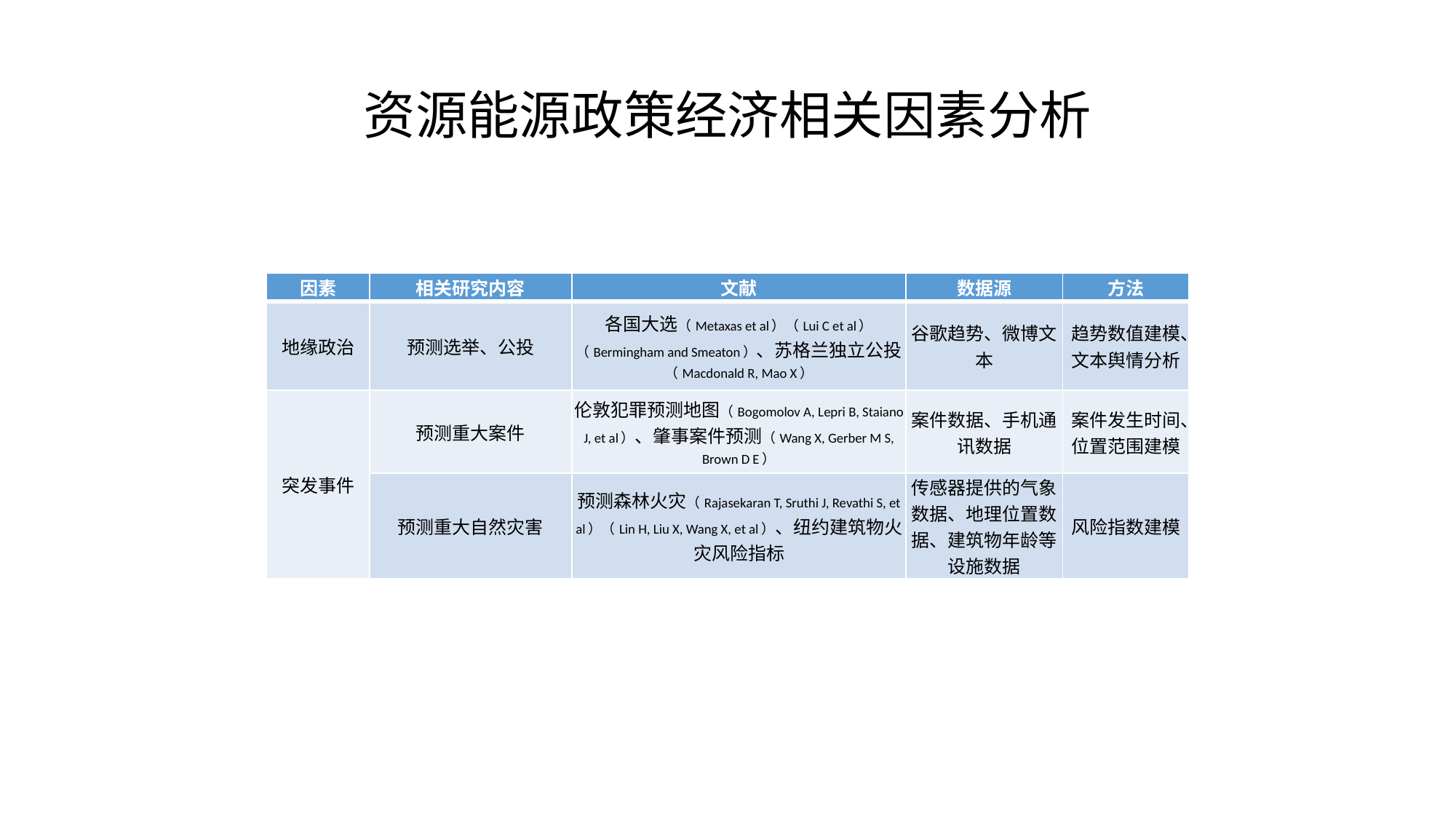

# 资源能源政策经济相关因素分析

| 因素 | 相关研究内容 | 文献 | 数据源 | 方法 |
| --- | --- | --- | --- | --- |
| 地缘政治 | 预测选举、公投 | 各国大选（Metaxas et al）（Lui C et al）（Bermingham and Smeaton）、苏格兰独立公投（Macdonald R, Mao X） | 谷歌趋势、微博文本 | 趋势数值建模、文本舆情分析 |
| 突发事件 | 预测重大案件 | 伦敦犯罪预测地图（Bogomolov A, Lepri B, Staiano J, et al）、肇事案件预测（Wang X, Gerber M S, Brown D E） | 案件数据、手机通讯数据 | 案件发生时间、位置范围建模 |
|  | 预测重大自然灾害 | 预测森林火灾（Rajasekaran T, Sruthi J, Revathi S, et al）（Lin H, Liu X, Wang X, et al）、纽约建筑物火灾风险指标 | 传感器提供的气象数据、地理位置数据、建筑物年龄等设施数据 | 风险指数建模 |